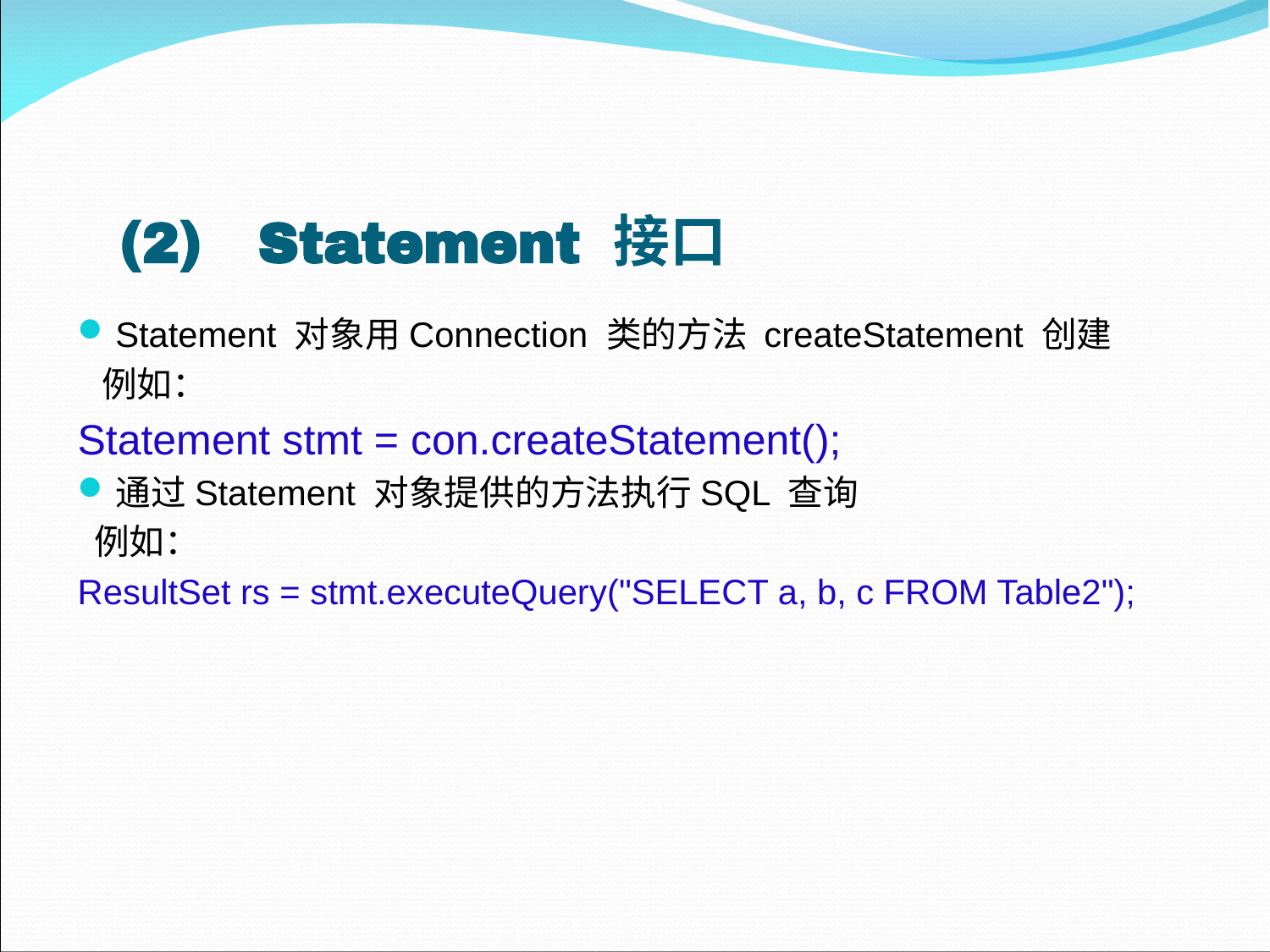

# (2)   Statement 接口
Statement 对象用Connection 类的方法 createStatement 创建
  例如：
Statement stmt = con.createStatement();
通过Statement 对象提供的方法执行SQL 查询
 例如：
ResultSet rs = stmt.executeQuery("SELECT a, b, c FROM Table2");